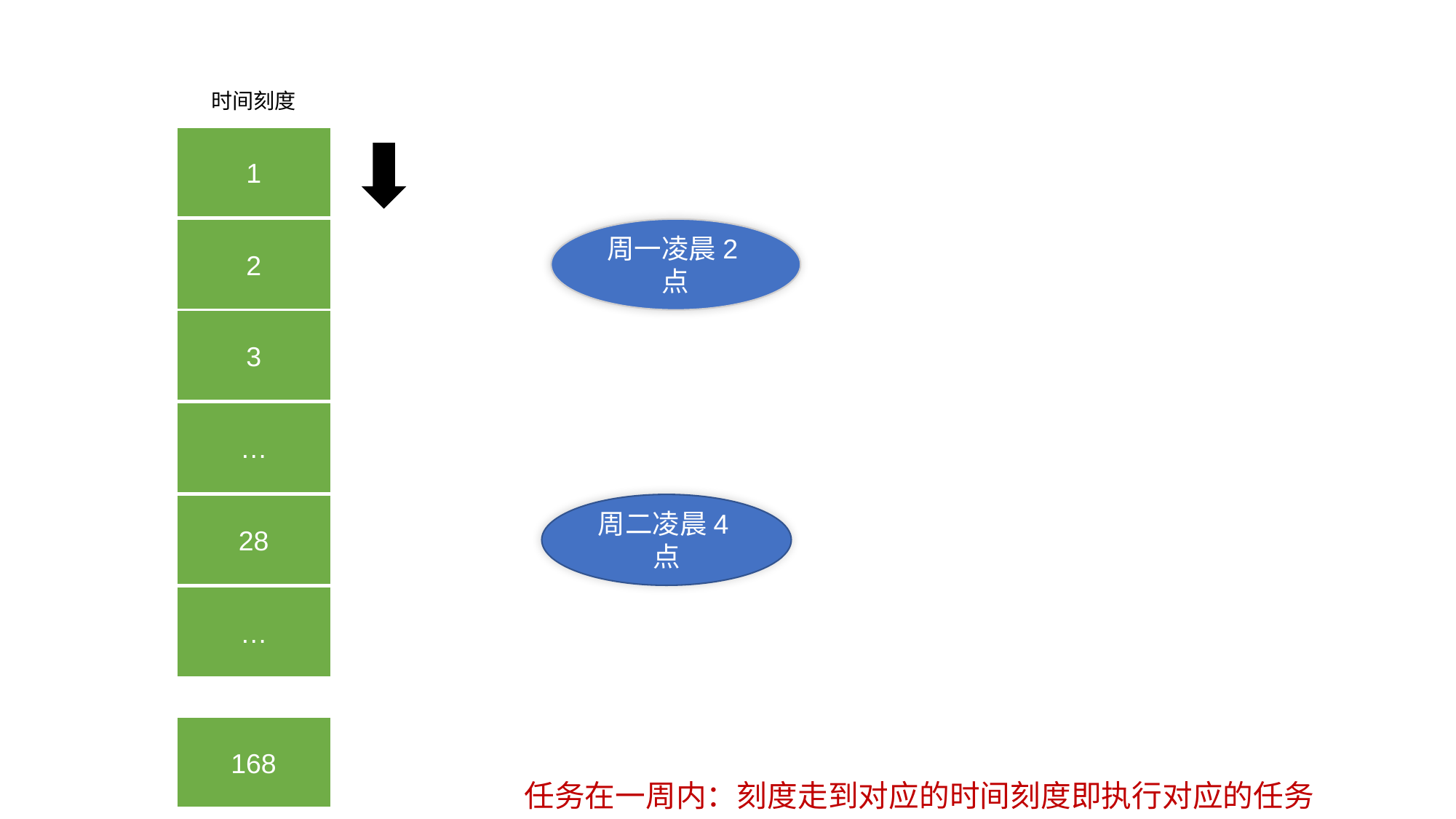

时间刻度
1

2
周一凌晨2点
3
…
28
周二凌晨4点
…
168
任务在一周内：刻度走到对应的时间刻度即执行对应的任务